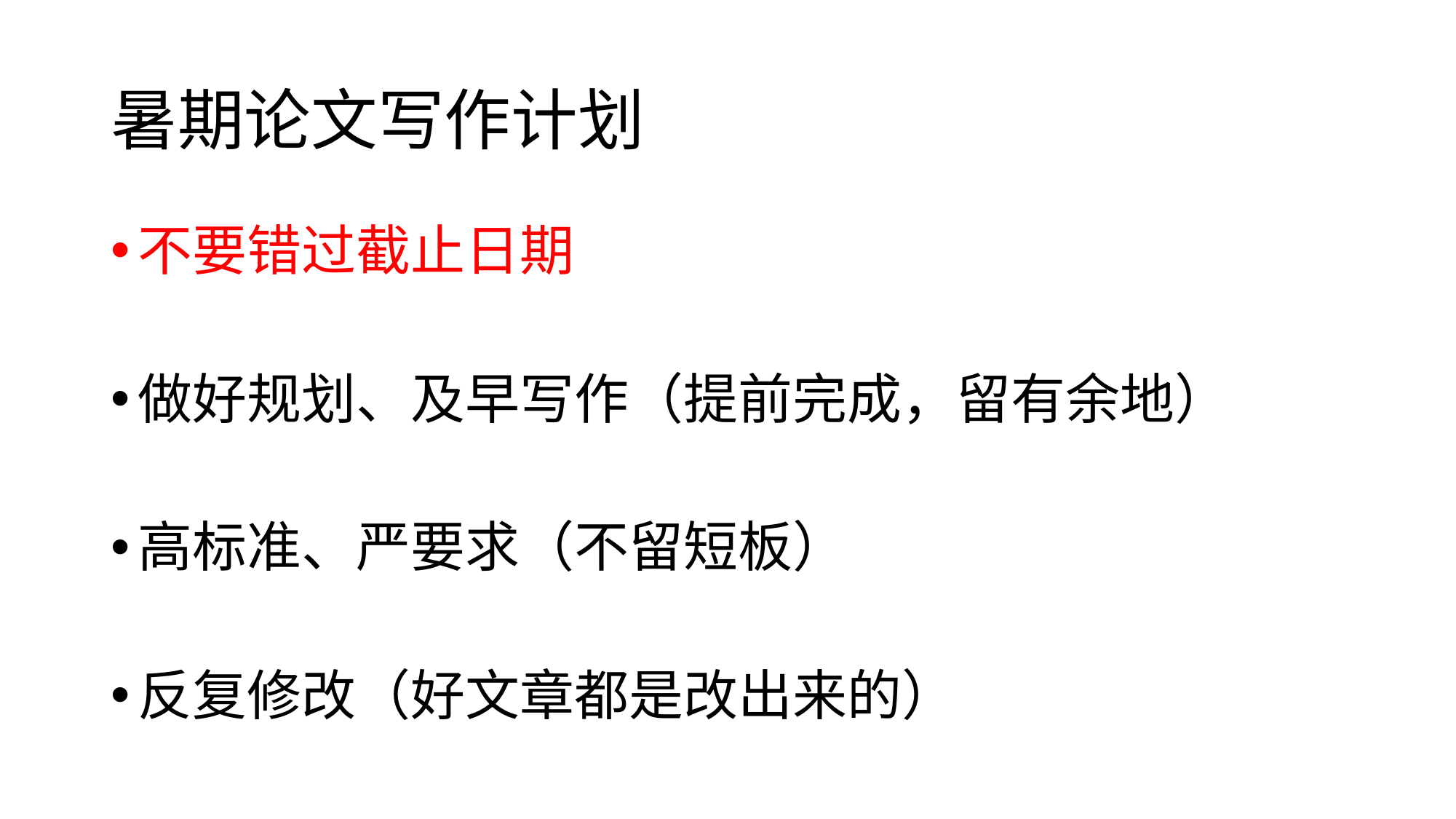

# 暑期论文写作计划
不要错过截止日期

做好规划、及早写作（提前完成，留有余地）

高标准、严要求（不留短板）

反复修改（好文章都是改出来的）